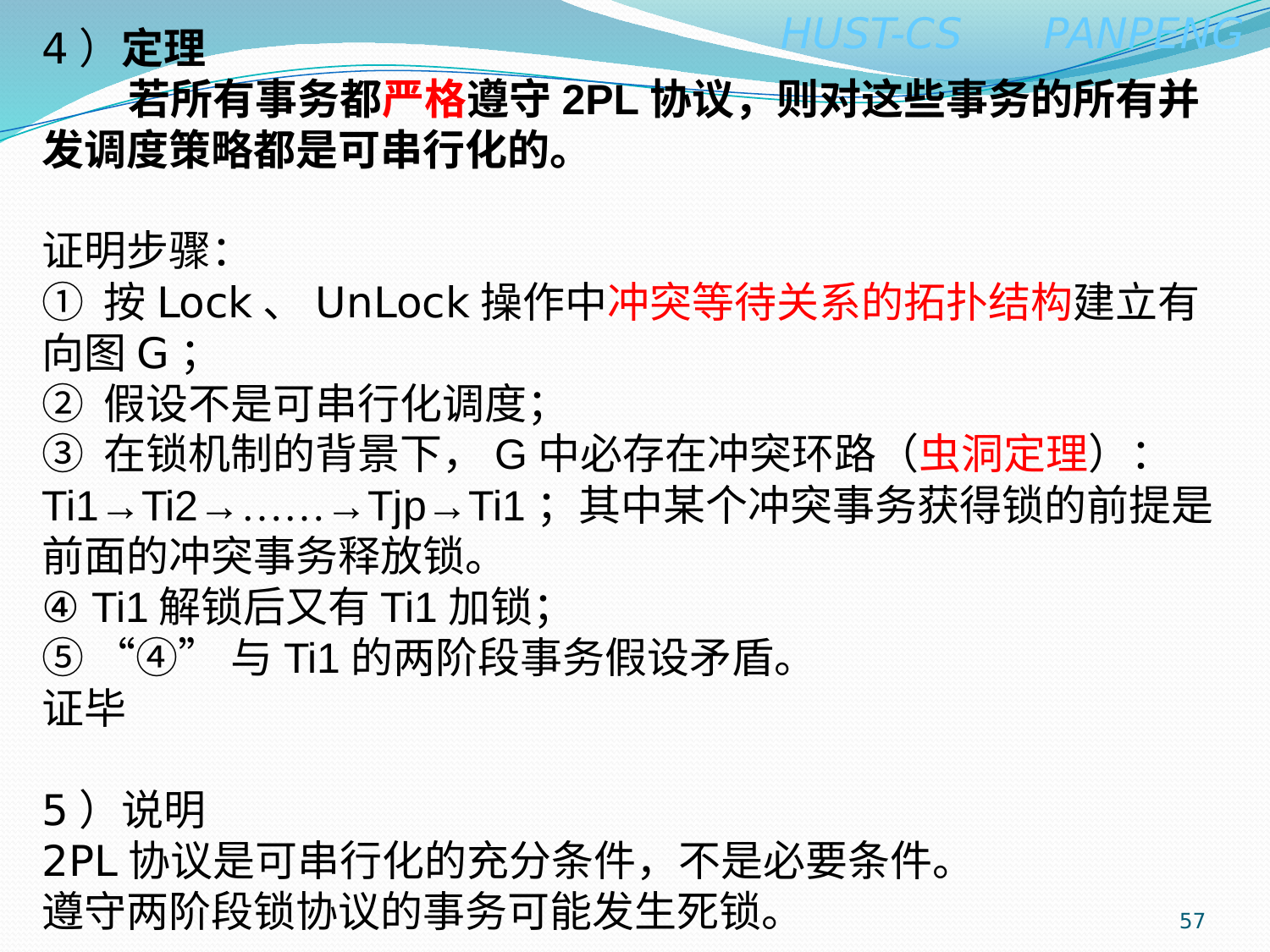

4）定理
        若所有事务都严格遵守2PL协议，则对这些事务的所有并发调度策略都是可串行化的。

证明步骤：
① 按Lock、UnLock操作中冲突等待关系的拓扑结构建立有向图G；
② 假设不是可串行化调度；
③ 在锁机制的背景下，G中必存在冲突环路（虫洞定理）：
Ti1→Ti2→……→Tjp→Ti1；其中某个冲突事务获得锁的前提是前面的冲突事务释放锁。
④ Ti1解锁后又有Ti1加锁；
⑤ “④”与Ti1的两阶段事务假设矛盾。
证毕

5）说明
2PL协议是可串行化的充分条件，不是必要条件。
遵守两阶段锁协议的事务可能发生死锁。
57